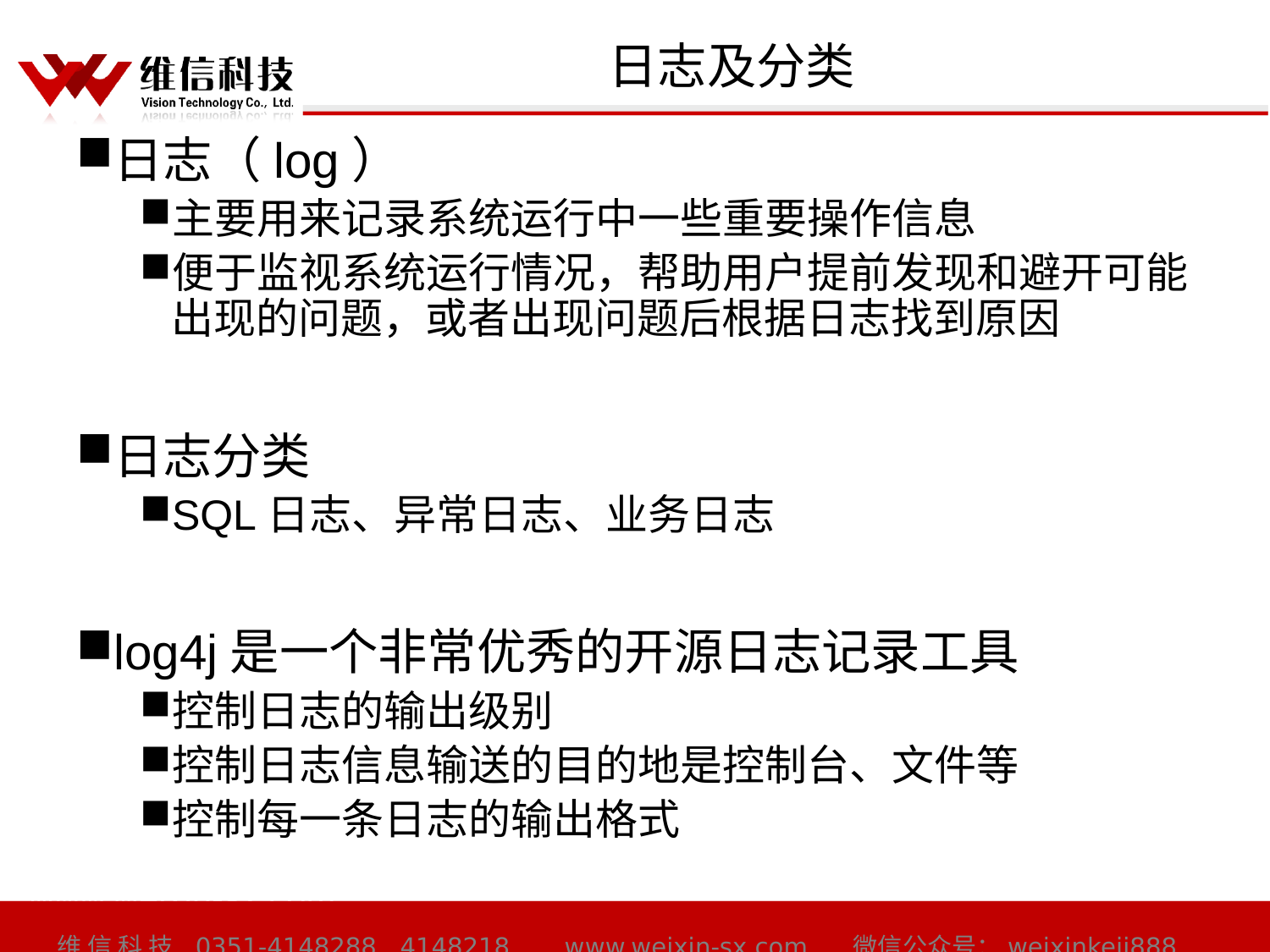

# 日志及分类
日志（log）
主要用来记录系统运行中一些重要操作信息
便于监视系统运行情况，帮助用户提前发现和避开可能出现的问题，或者出现问题后根据日志找到原因

日志分类
SQL日志、异常日志、业务日志

log4j是一个非常优秀的开源日志记录工具
控制日志的输出级别
控制日志信息输送的目的地是控制台、文件等
控制每一条日志的输出格式